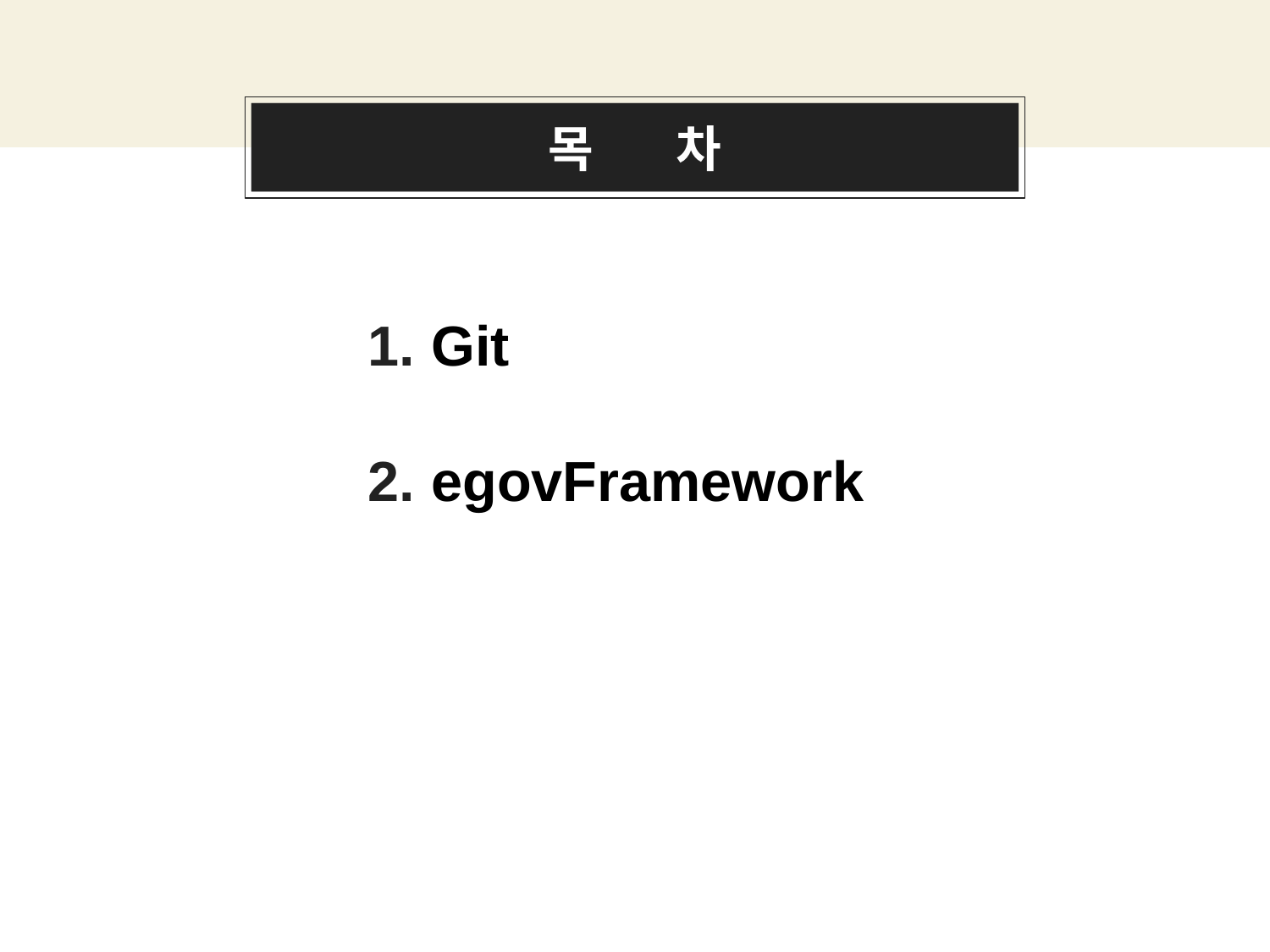

About this template
# 목      차
Git

egovFramework